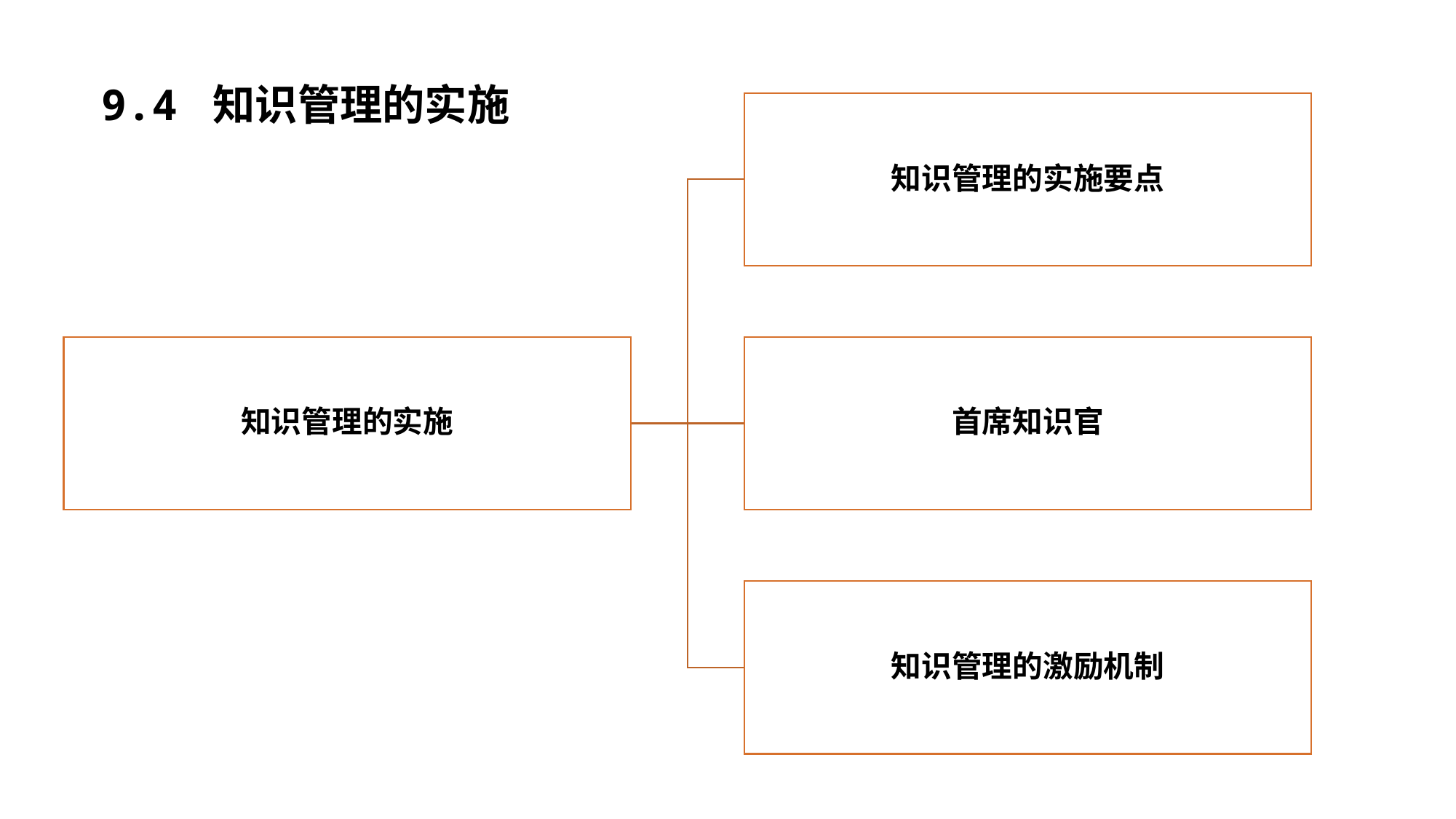

知识管理的实施
知识管理的实施要点
首席知识官
知识管理的激励机制
9.4 知识管理的实施